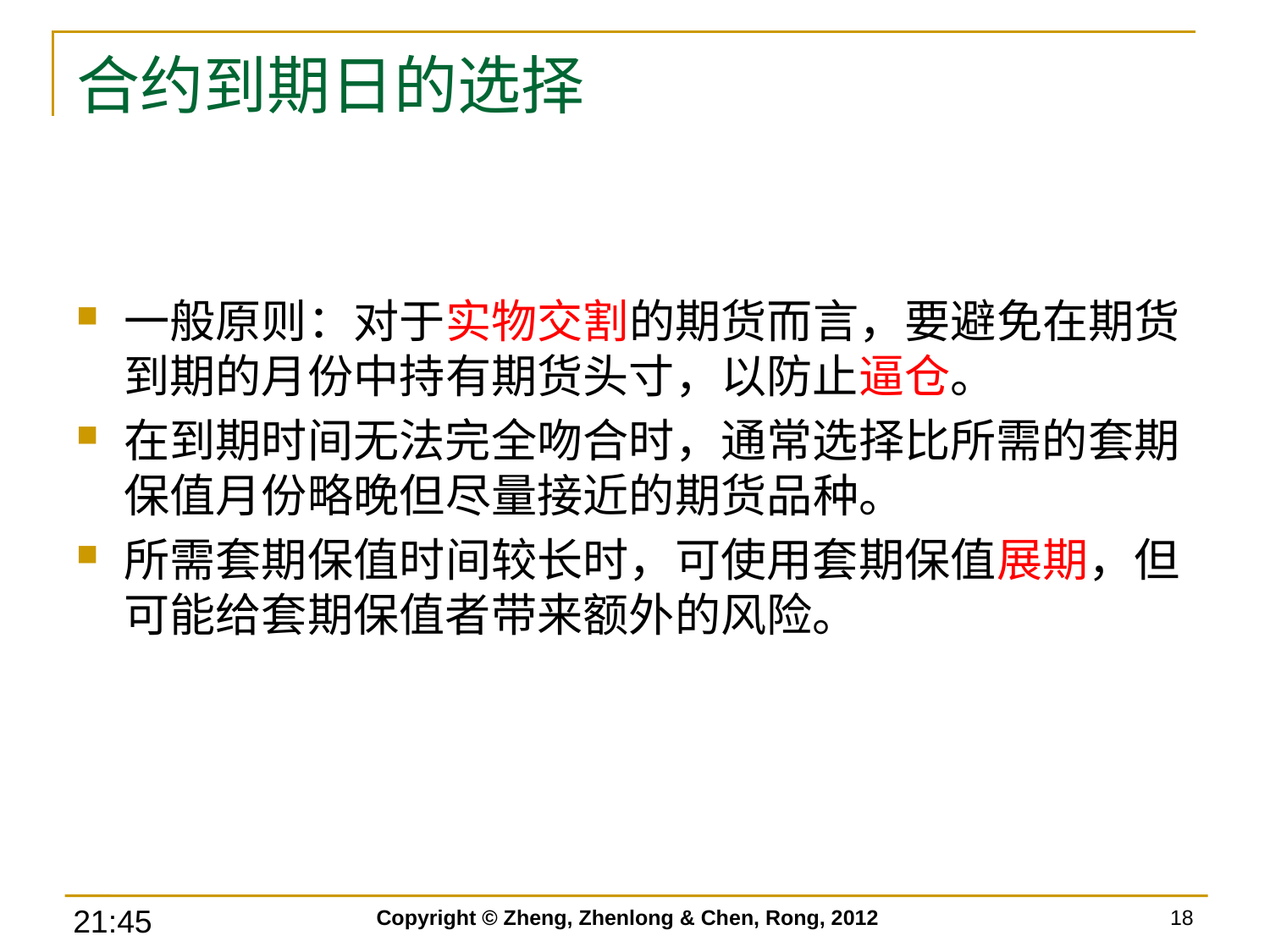

# 合约到期日的选择

一般原则：对于实物交割的期货而言，要避免在期货到期的月份中持有期货头寸，以防止逼仓。
在到期时间无法完全吻合时，通常选择比所需的套期保值月份略晚但尽量接近的期货品种。
所需套期保值时间较长时，可使用套期保值展期，但可能给套期保值者带来额外的风险。
Copyright © Zheng, Zhenlong & Chen, Rong, 2012
18